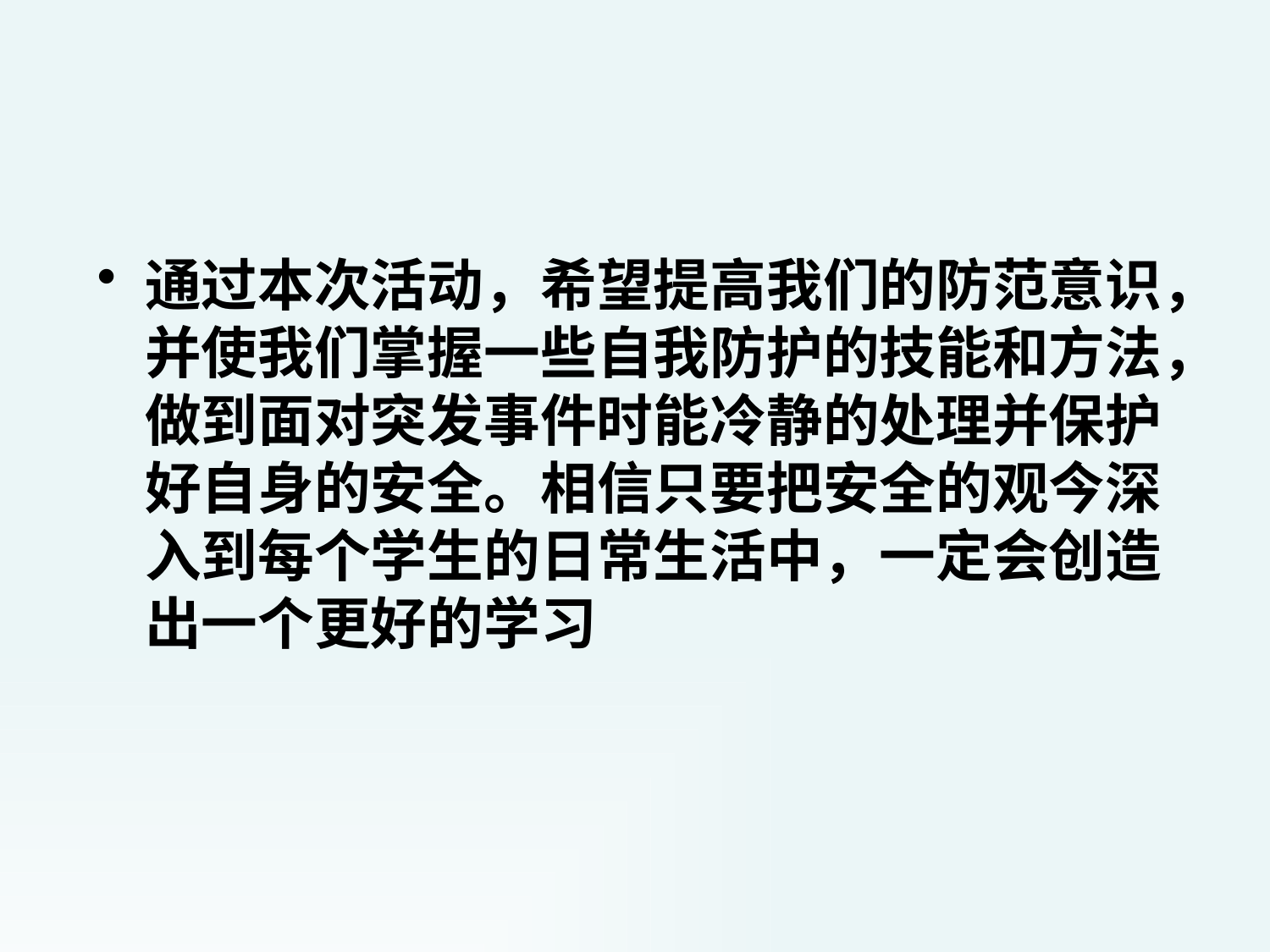

通过本次活动，希望提高我们的防范意识，并使我们掌握一些自我防护的技能和方法，做到面对突发事件时能冷静的处理并保护好自身的安全。相信只要把安全的观今深入到每个学生的日常生活中，一定会创造出一个更好的学习